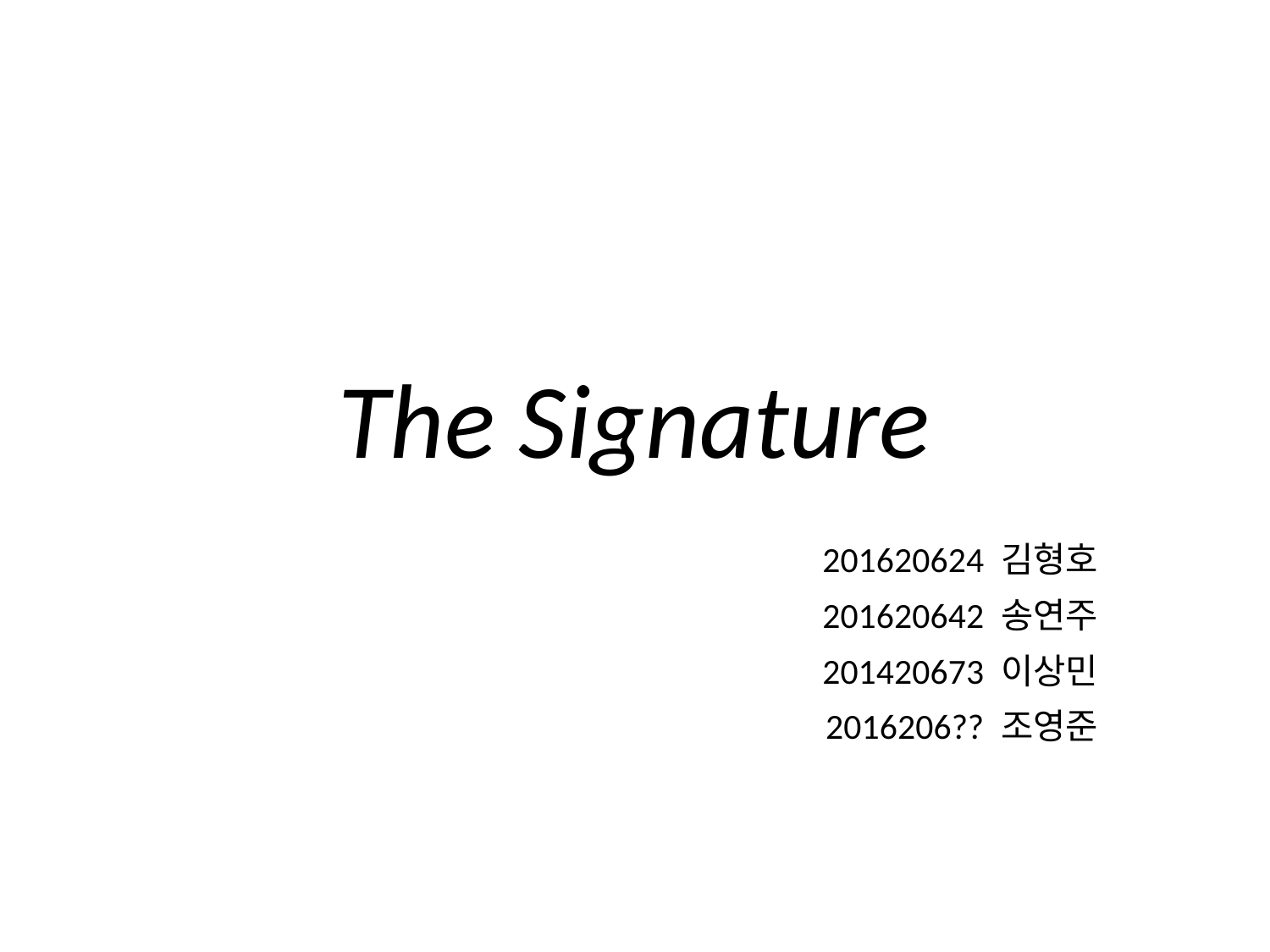

# The Signature
201620624 김형호
201620642 송연주
201420673 이상민
2016206?? 조영준